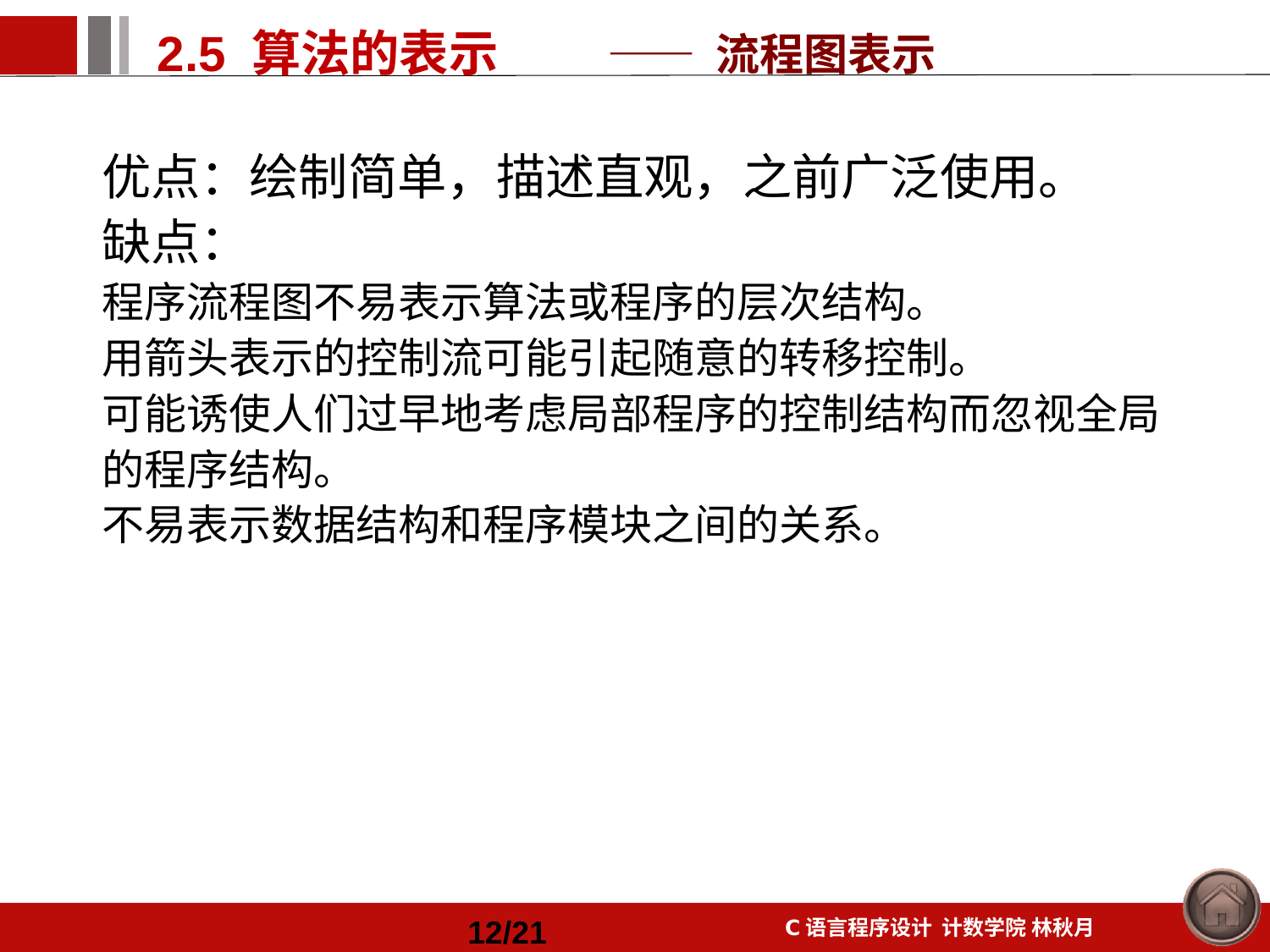

—— 流程图表示
优点：绘制简单，描述直观，之前广泛使用。
缺点：
程序流程图不易表示算法或程序的层次结构。
用箭头表示的控制流可能引起随意的转移控制。
可能诱使人们过早地考虑局部程序的控制结构而忽视全局的程序结构。
不易表示数据结构和程序模块之间的关系。